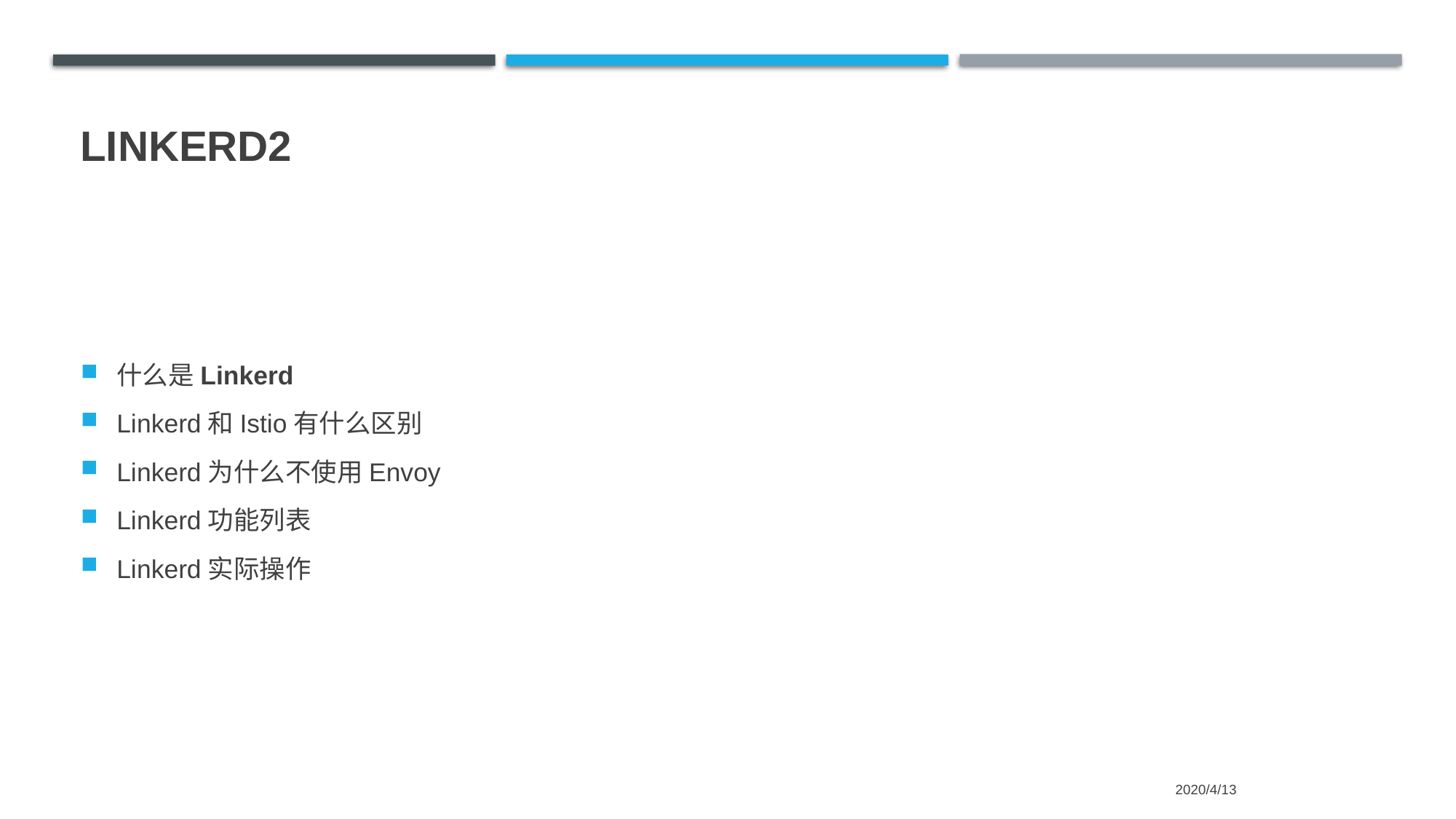

# linkerd2
什么是Linkerd
Linkerd和Istio有什么区别
Linkerd为什么不使用Envoy
Linkerd功能列表
Linkerd实际操作
2020/4/13